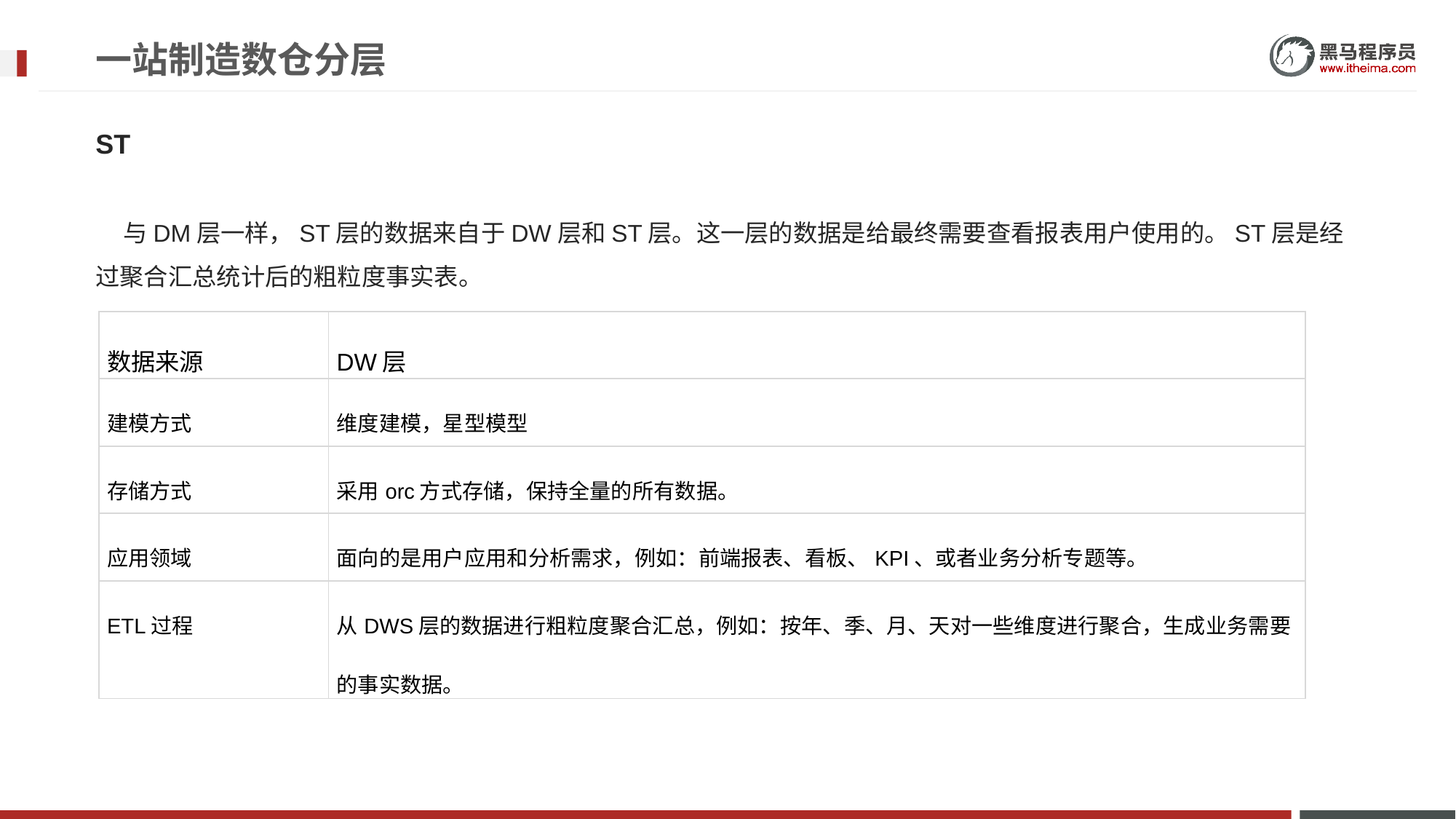

# 一站制造数仓分层
ST
    与DM层一样，ST层的数据来自于DW层和ST层。这一层的数据是给最终需要查看报表用户使用的。ST层是经过聚合汇总统计后的粗粒度事实表。

| 数据来源 | DW层 |
| --- | --- |
| 建模方式 | 维度建模，星型模型 |
| 存储方式 | 采用orc方式存储，保持全量的所有数据。 |
| 应用领域 | 面向的是用户应用和分析需求，例如：前端报表、看板、KPI、或者业务分析专题等。 |
| ETL过程 | 从DWS层的数据进行粗粒度聚合汇总，例如：按年、季、月、天对一些维度进行聚合，生成业务需要的事实数据。 |